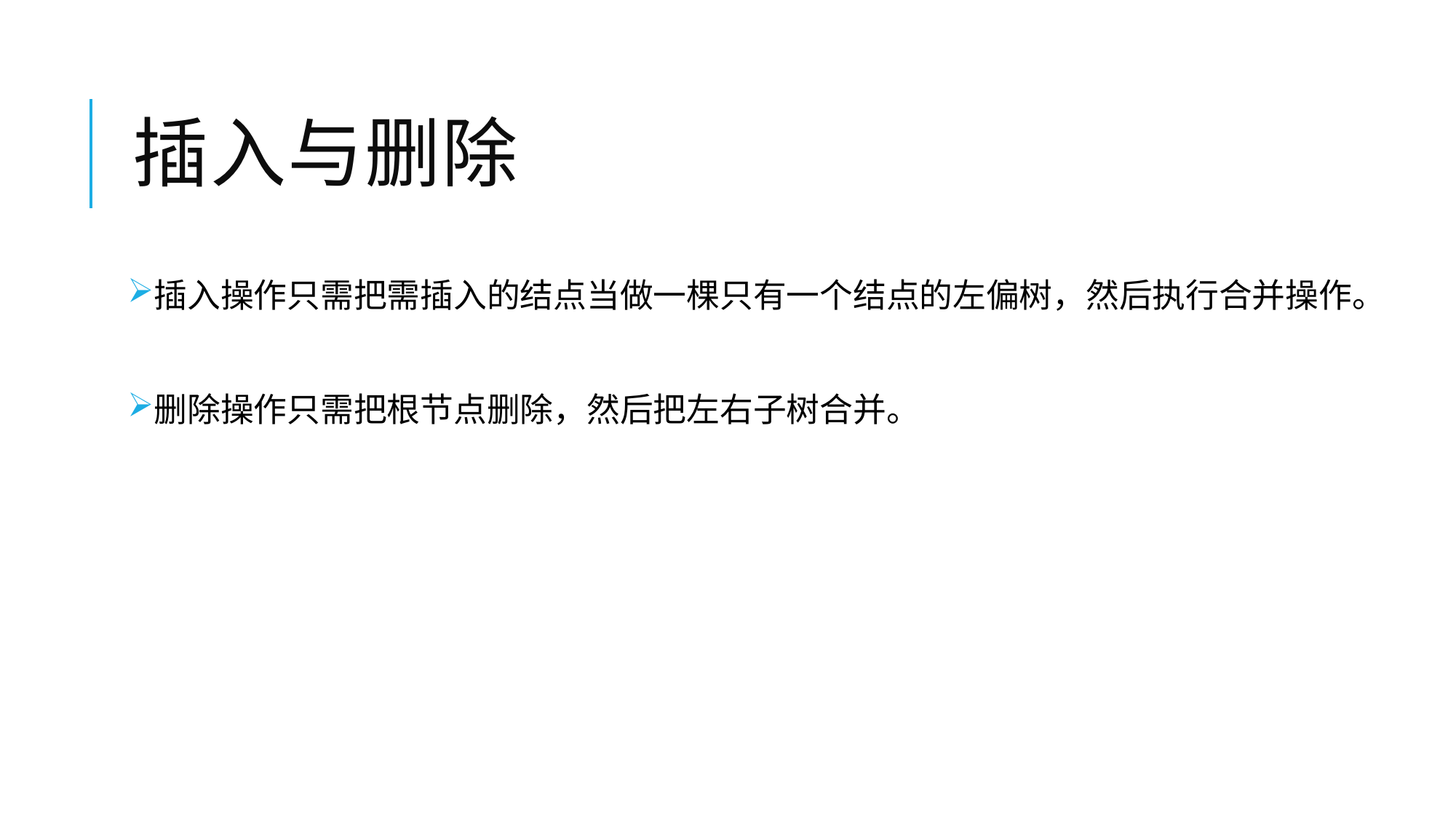

# 插入与删除
插入操作只需把需插入的结点当做一棵只有一个结点的左偏树，然后执行合并操作。

删除操作只需把根节点删除，然后把左右子树合并。